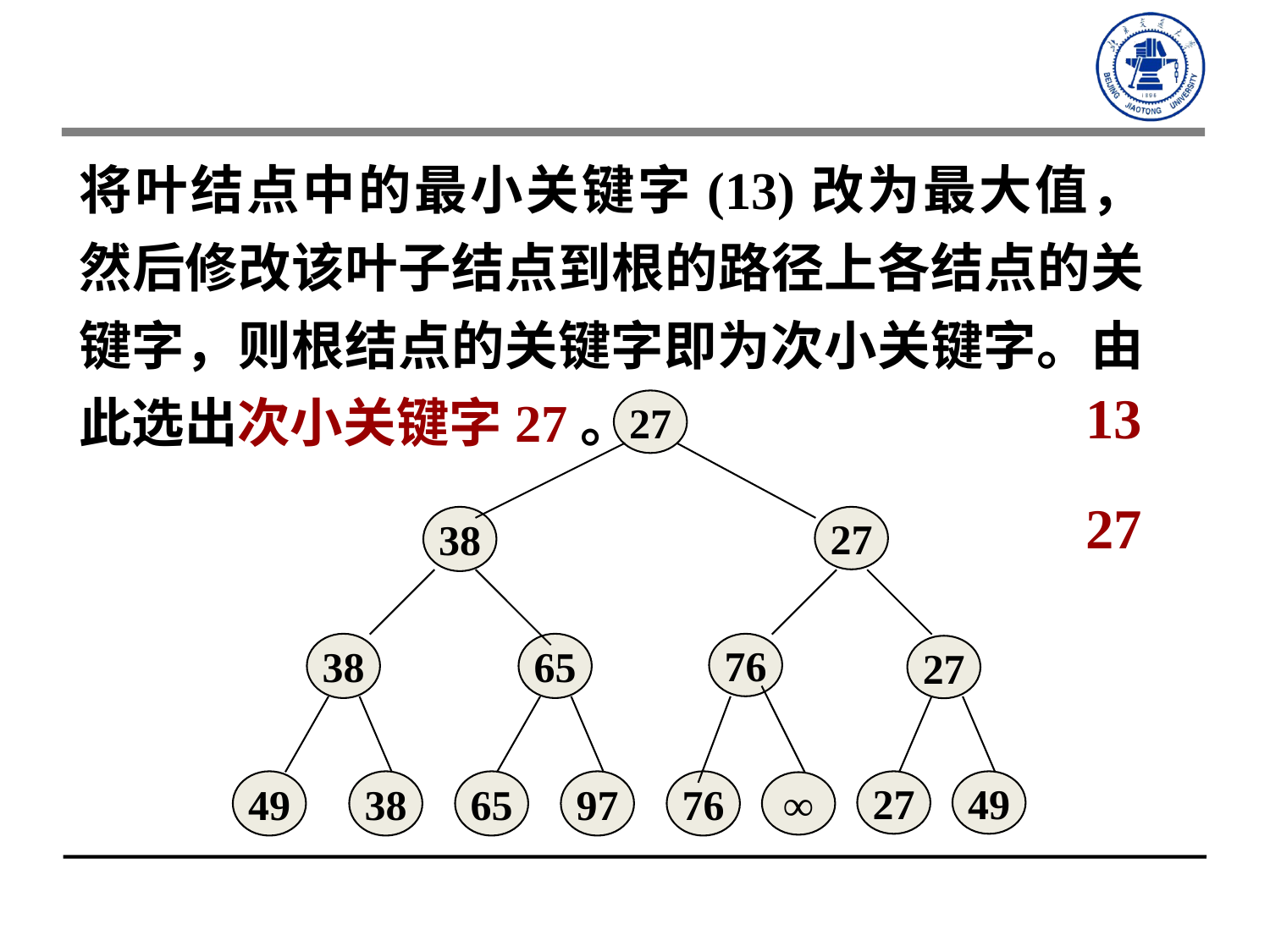

将叶结点中的最小关键字(13)改为最大值，然后修改该叶子结点到根的路径上各结点的关键字，则根结点的关键字即为次小关键字。由此选出次小关键字27。

13
27

27
38
27

38
65
76
27

49
38
65
97
76
27
49
∞